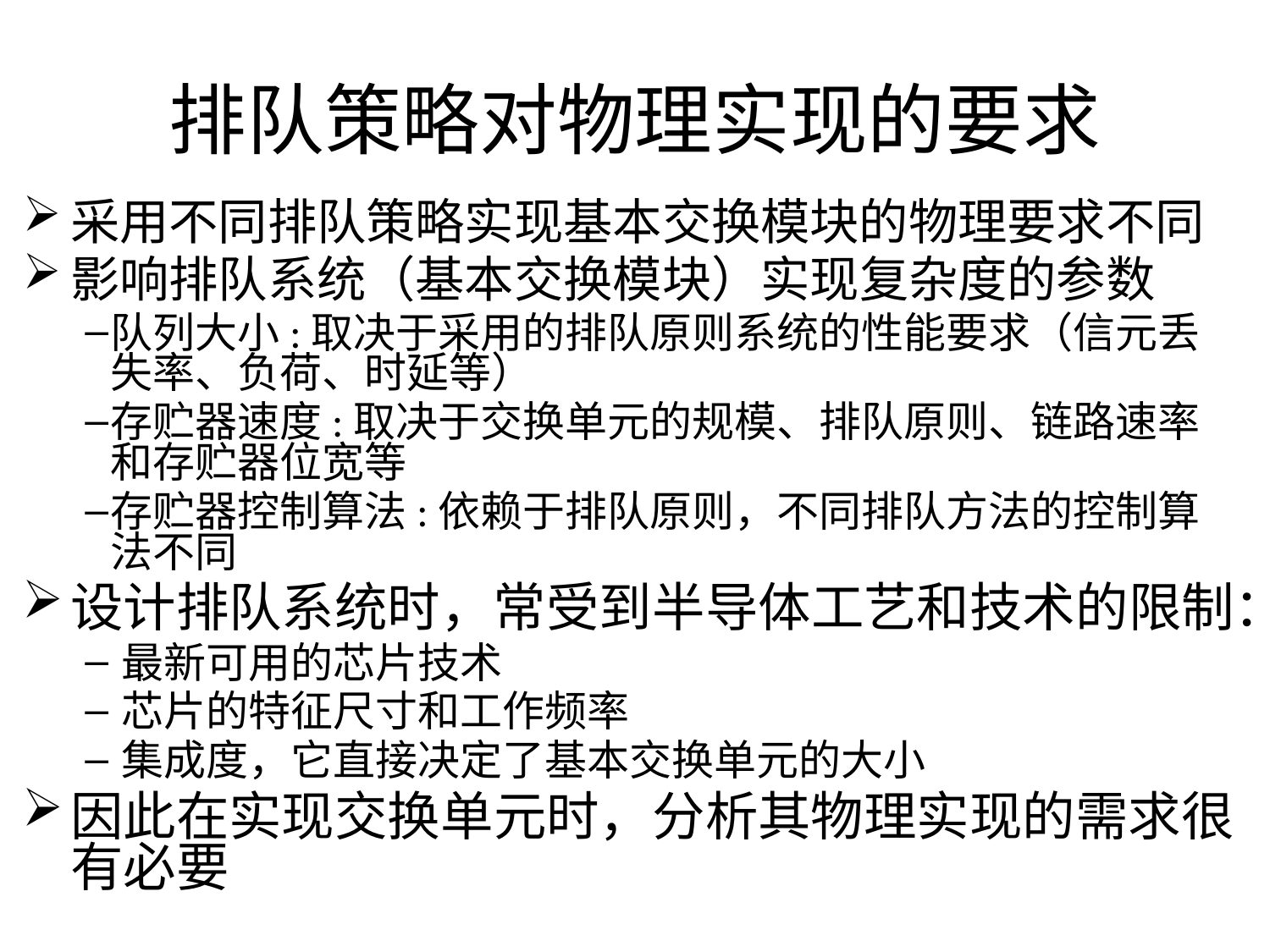

# 排队策略对物理实现的要求
采用不同排队策略实现基本交换模块的物理要求不同
影响排队系统（基本交换模块）实现复杂度的参数
队列大小:取决于采用的排队原则系统的性能要求（信元丢失率、负荷、时延等）
存贮器速度:取决于交换单元的规模、排队原则、链路速率和存贮器位宽等
存贮器控制算法:依赖于排队原则，不同排队方法的控制算法不同
设计排队系统时，常受到半导体工艺和技术的限制：
最新可用的芯片技术
芯片的特征尺寸和工作频率
集成度，它直接决定了基本交换单元的大小
因此在实现交换单元时，分析其物理实现的需求很有必要